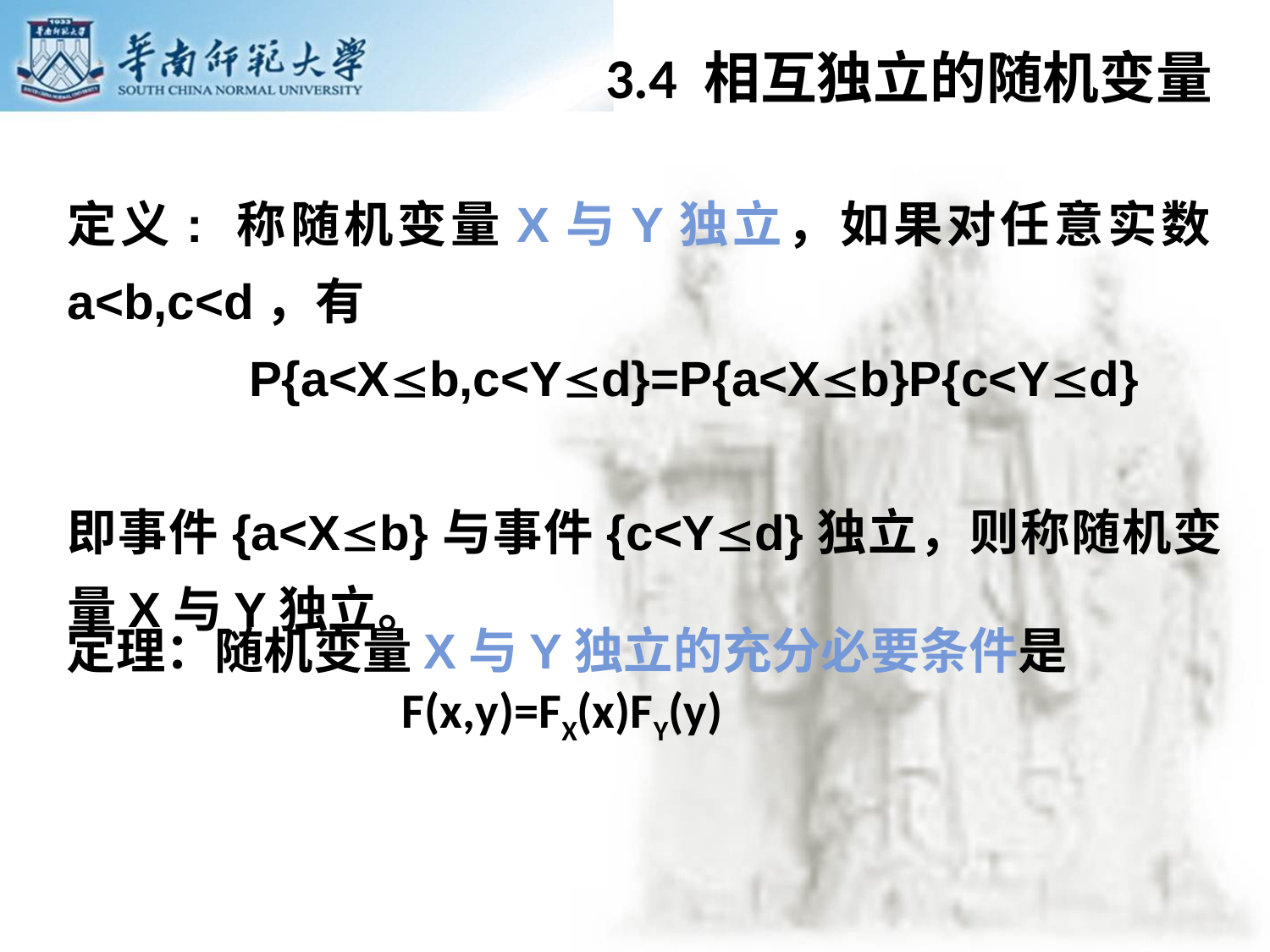

3.4 相互独立的随机变量
定义: 称随机变量X与Y独立，如果对任意实数a<b,c<d，有
             P{a<X≤b,c<Y≤d}=P{a<X≤b}P{c<Y≤d}
即事件{a<X≤b}与事件{c<Y≤d}独立，则称随机变量X与Y独立。
定理：随机变量X与Y独立的充分必要条件是
	F(x,y)=FX(x)FY(y)